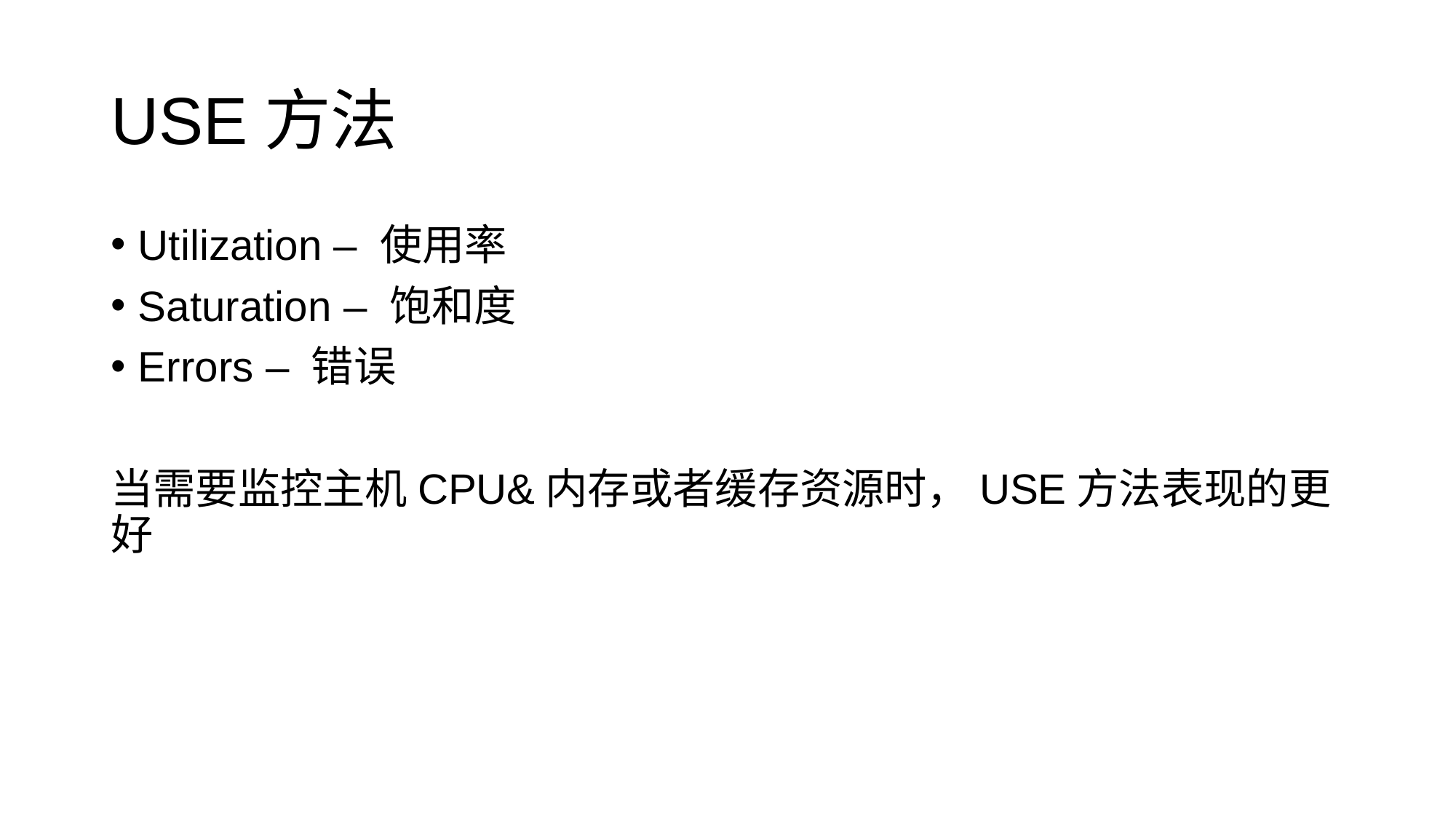

# USE方法
Utilization – 使用率
Saturation – 饱和度
Errors – 错误

当需要监控主机CPU&内存或者缓存资源时，USE方法表现的更好